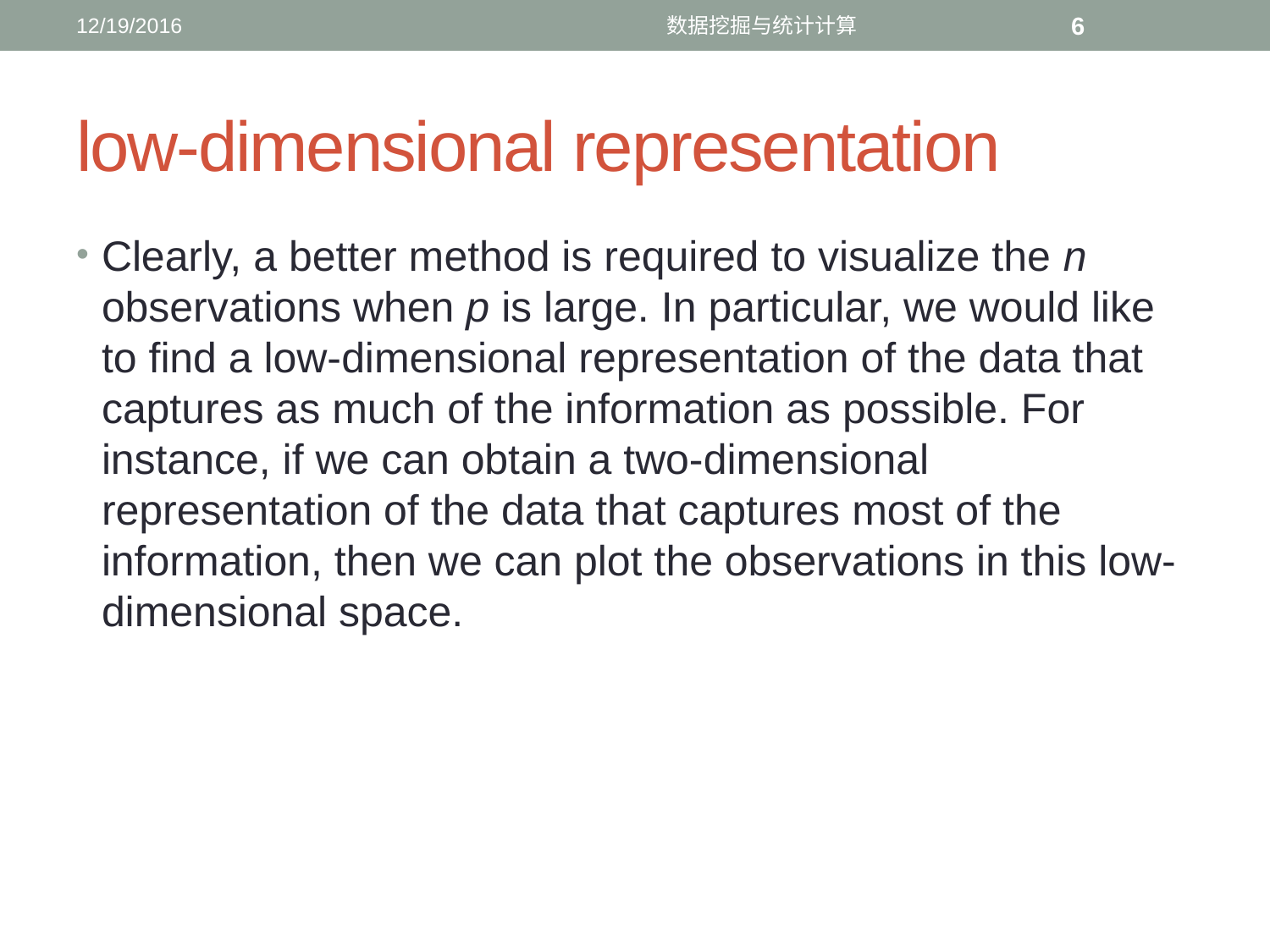

12/19/2016
数据挖掘与统计计算
6
# low-dimensional representation
Clearly, a better method is required to visualize the n observations when p is large. In particular, we would like to find a low-dimensional representation of the data that captures as much of the information as possible. For instance, if we can obtain a two-dimensional representation of the data that captures most of the information, then we can plot the observations in this low-dimensional space.